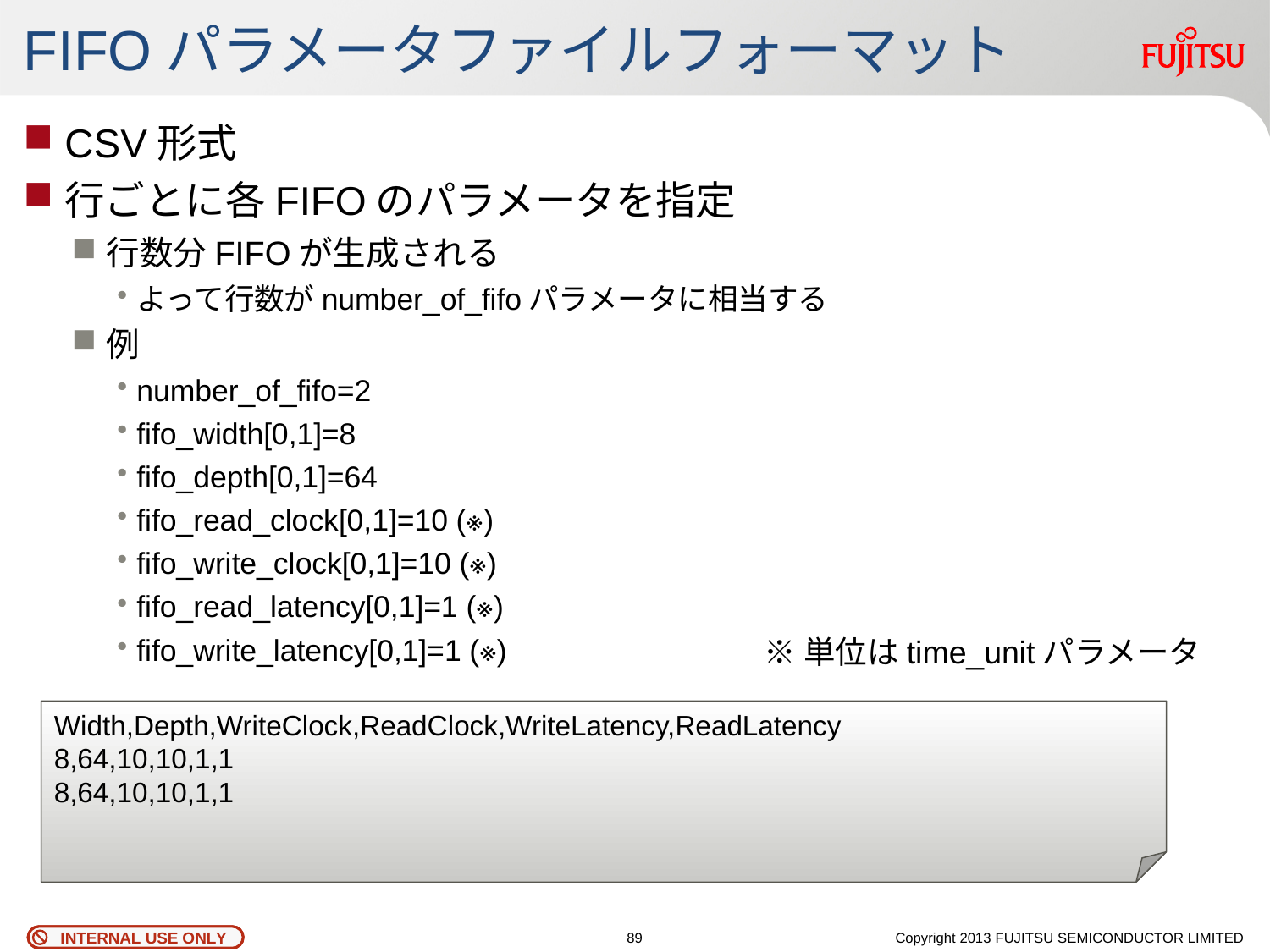

# FIFOパラメータファイルフォーマット
CSV形式
行ごとに各FIFOのパラメータを指定
行数分FIFOが生成される
よって行数がnumber_of_fifoパラメータに相当する
例
number_of_fifo=2
fifo_width[0,1]=8
fifo_depth[0,1]=64
fifo_read_clock[0,1]=10 (※)
fifo_write_clock[0,1]=10 (※)
fifo_read_latency[0,1]=1 (※)
fifo_write_latency[0,1]=1 (※)

※単位はtime_unitパラメータ
Width,Depth,WriteClock,ReadClock,WriteLatency,ReadLatency
8,64,10,10,1,1
8,64,10,10,1,1

89
Copyright 2013 FUJITSU SEMICONDUCTOR LIMITED